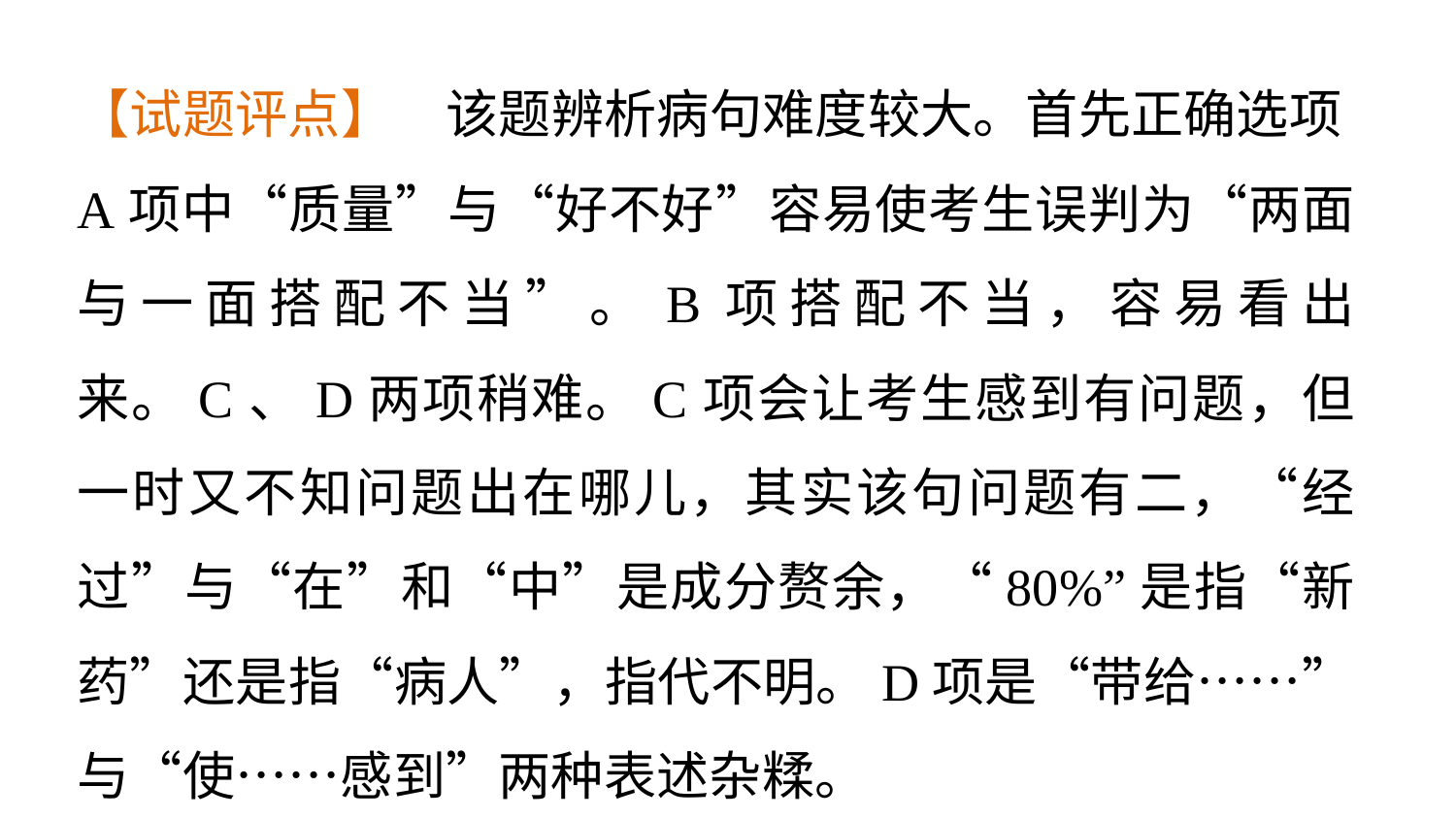

【试题评点】　该题辨析病句难度较大。首先正确选项A项中“质量”与“好不好”容易使考生误判为“两面与一面搭配不当”。B项搭配不当，容易看出来。C、D两项稍难。C项会让考生感到有问题，但一时又不知问题出在哪儿，其实该句问题有二，“经过”与“在”和“中”是成分赘余，“80%”是指“新药”还是指“病人”，指代不明。D项是“带给……”与“使……感到”两种表述杂糅。